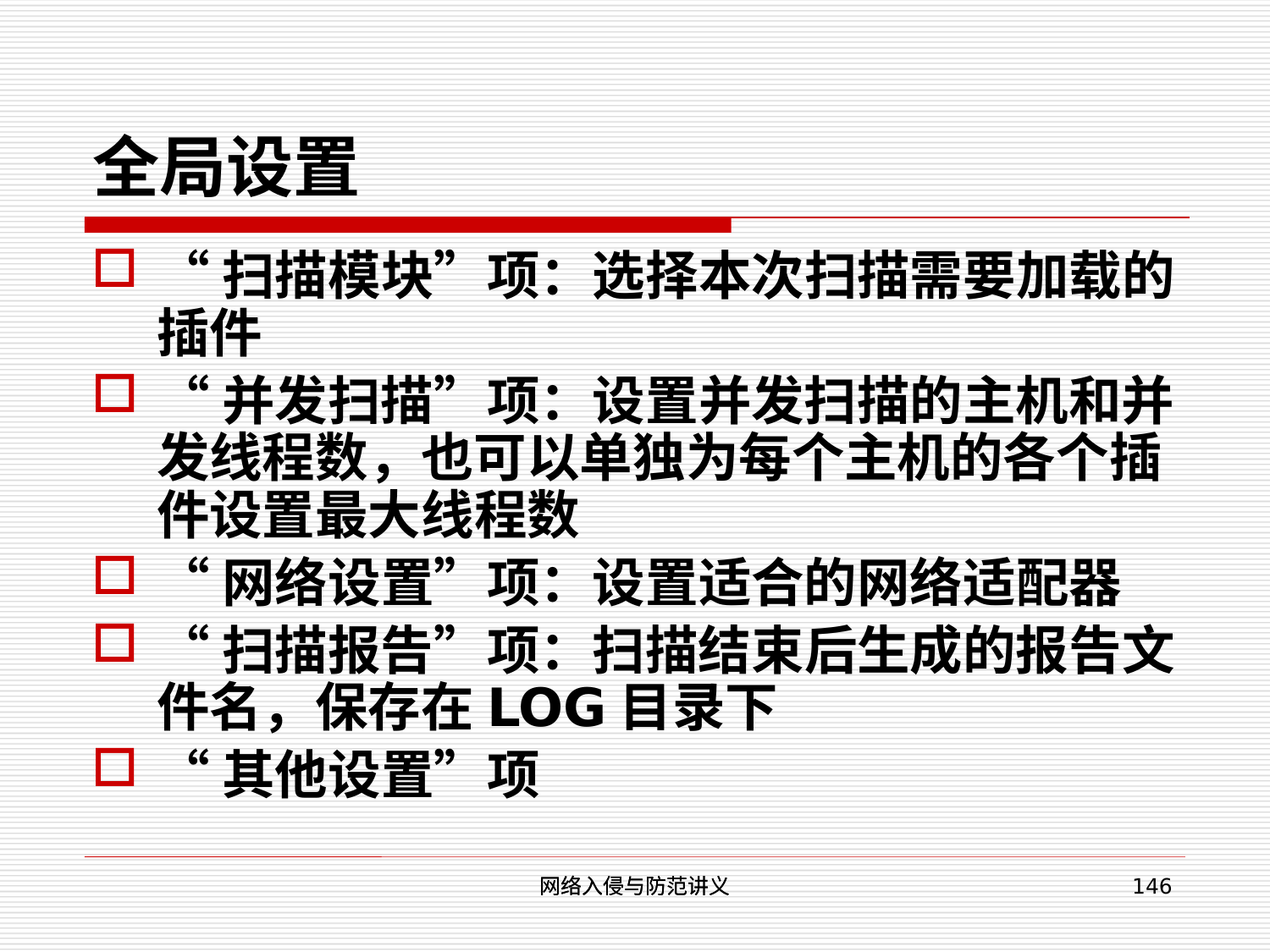

# 全局设置
“扫描模块”项：选择本次扫描需要加载的插件
“并发扫描”项：设置并发扫描的主机和并发线程数，也可以单独为每个主机的各个插件设置最大线程数
“网络设置”项：设置适合的网络适配器
“扫描报告”项：扫描结束后生成的报告文件名，保存在LOG目录下
“其他设置”项

网络入侵与防范讲义
网络入侵与防范讲义
146
146